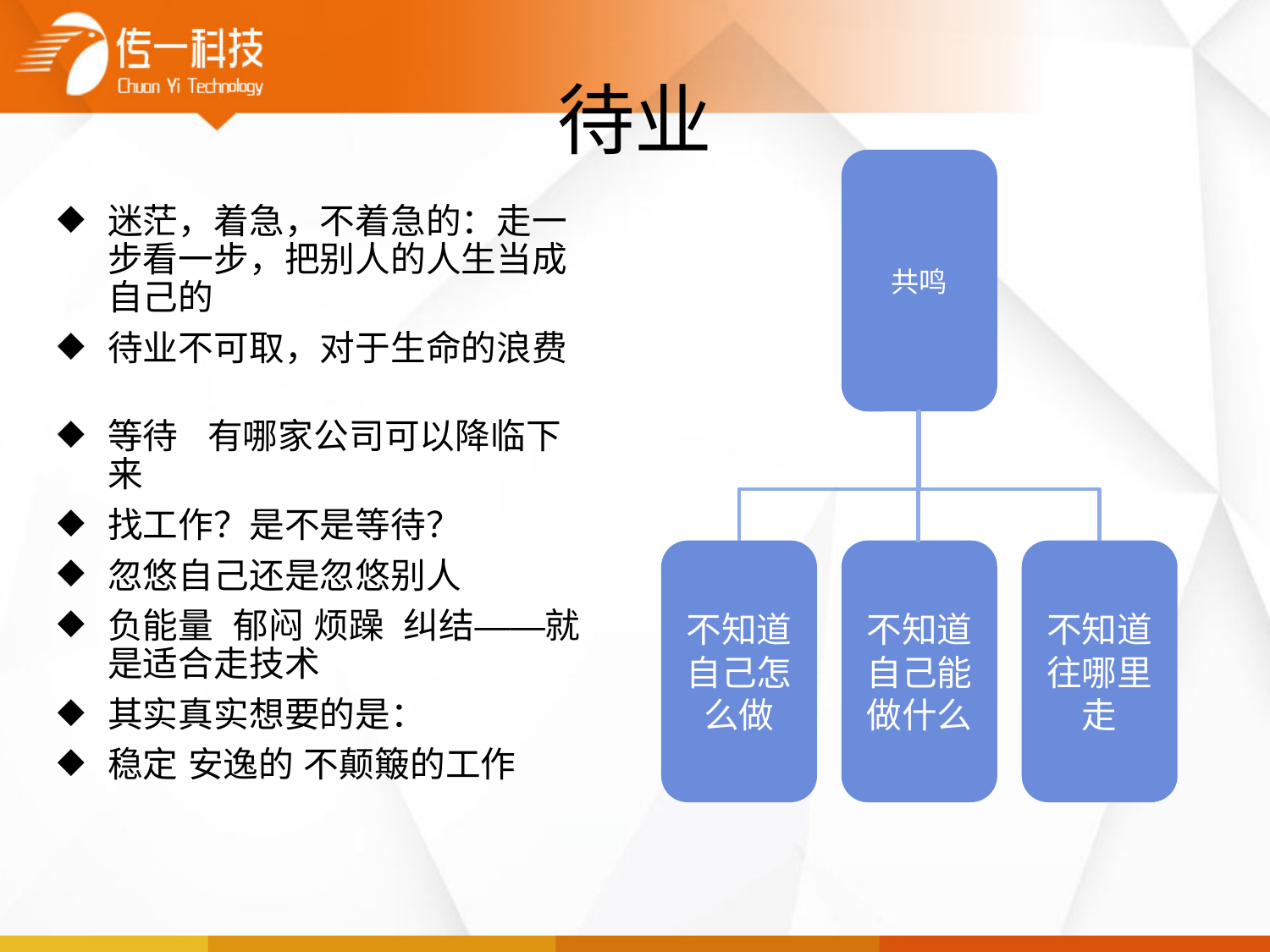

待业

共鸣

不知道自己怎么做

不知道自己能做什么

不知道往哪里走
迷茫，着急，不着急的：走一步看一步，把别人的人生当成自己的
待业不可取，对于生命的浪费
等待   有哪家公司可以降临下来
找工作？是不是等待？
忽悠自己还是忽悠别人
负能量  郁闷 烦躁  纠结——就是适合走技术
其实真实想要的是：
稳定 安逸的 不颠簸的工作